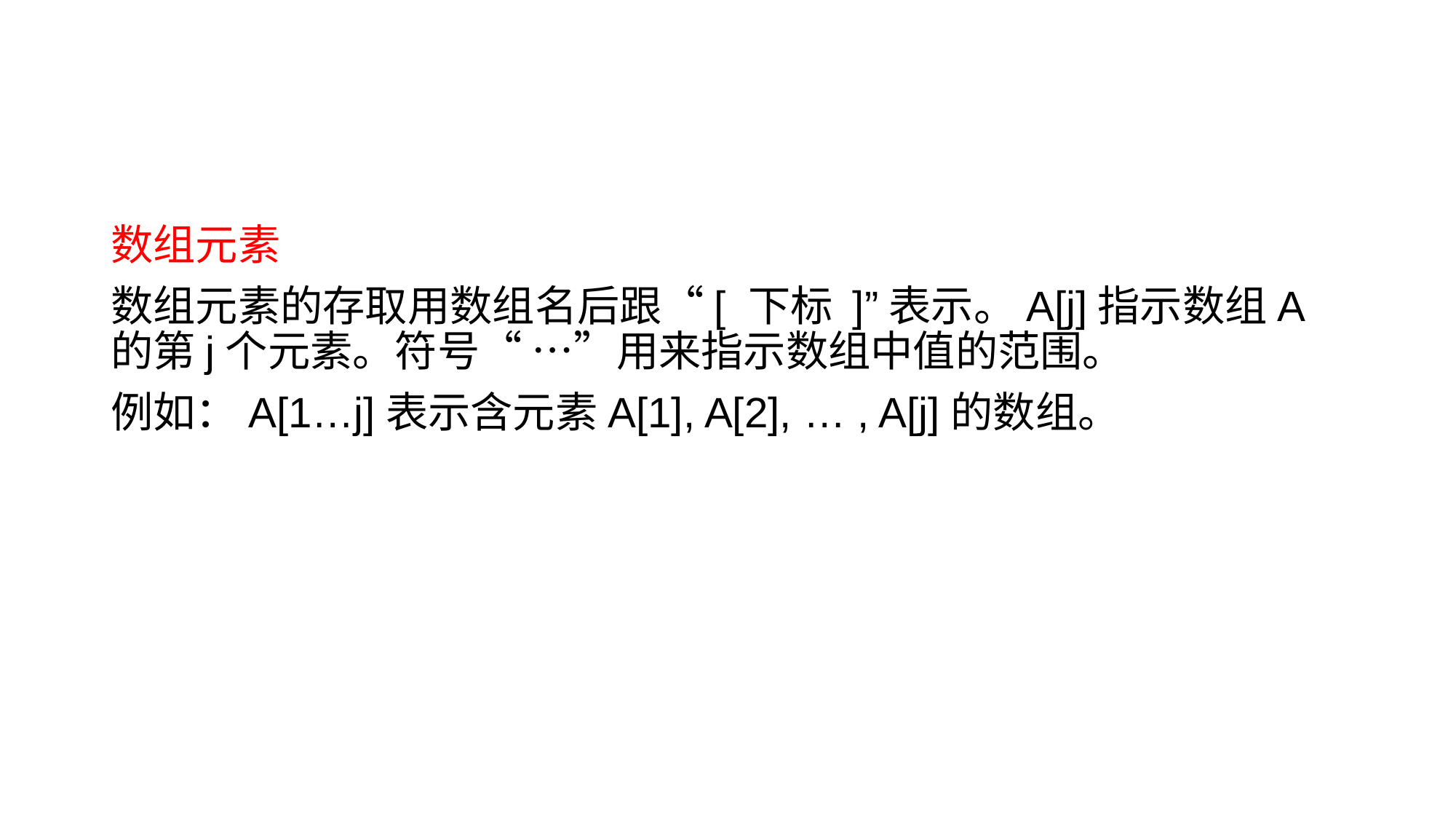

数组元素
数组元素的存取用数组名后跟“[ 下标 ]”表示。A[j]指示数组A的第j个元素。符号“ …”用来指示数组中值的范围。
例如：A[1…j]表示含元素A[1], A[2], … , A[j]的数组。